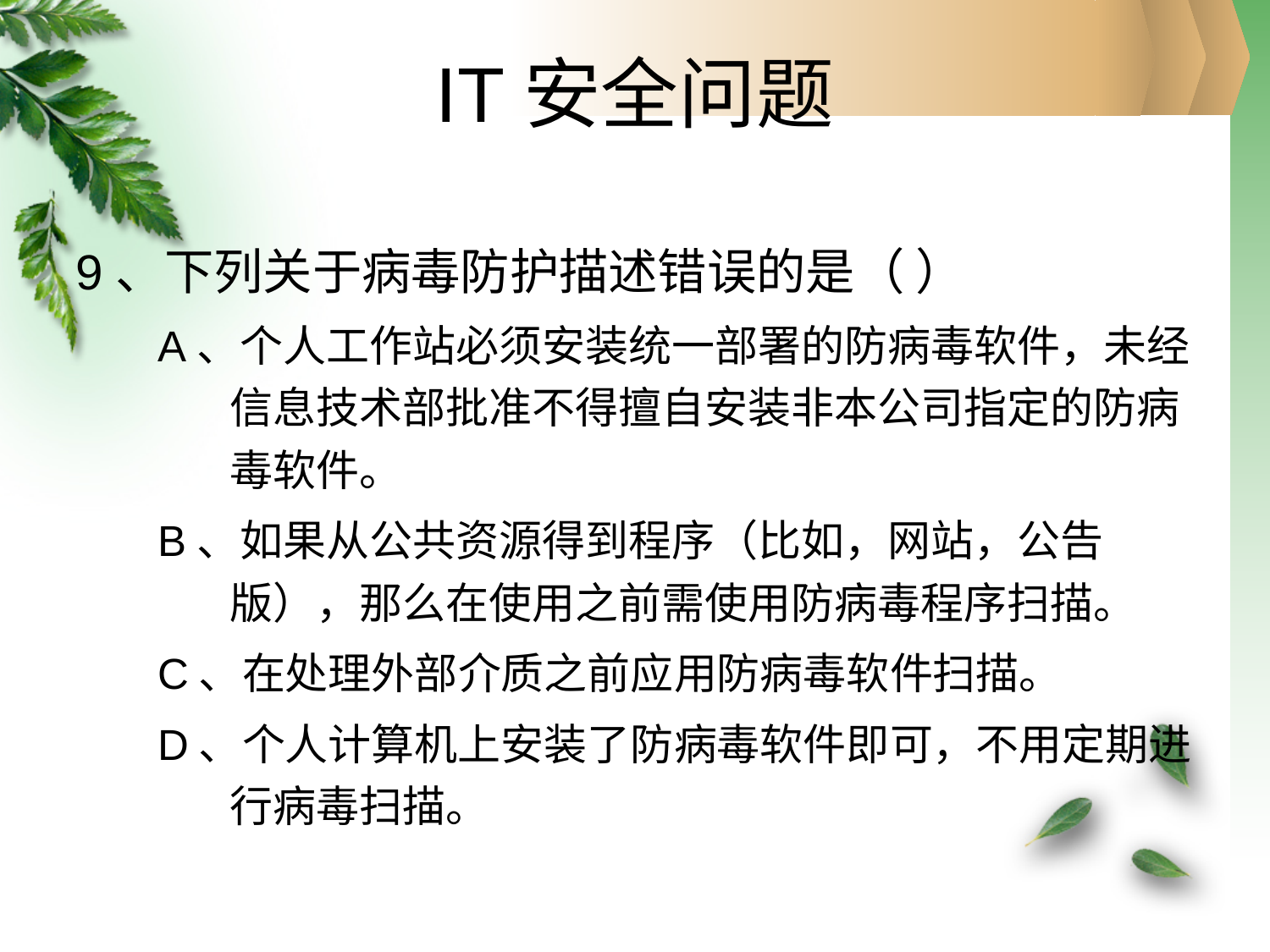

# IT安全问题
9、下列关于病毒防护描述错误的是（ ）
A、个人工作站必须安装统一部署的防病毒软件，未经信息技术部批准不得擅自安装非本公司指定的防病毒软件。
B、如果从公共资源得到程序（比如，网站，公告版），那么在使用之前需使用防病毒程序扫描。
C、在处理外部介质之前应用防病毒软件扫描。
D、个人计算机上安装了防病毒软件即可，不用定期进行病毒扫描。
69